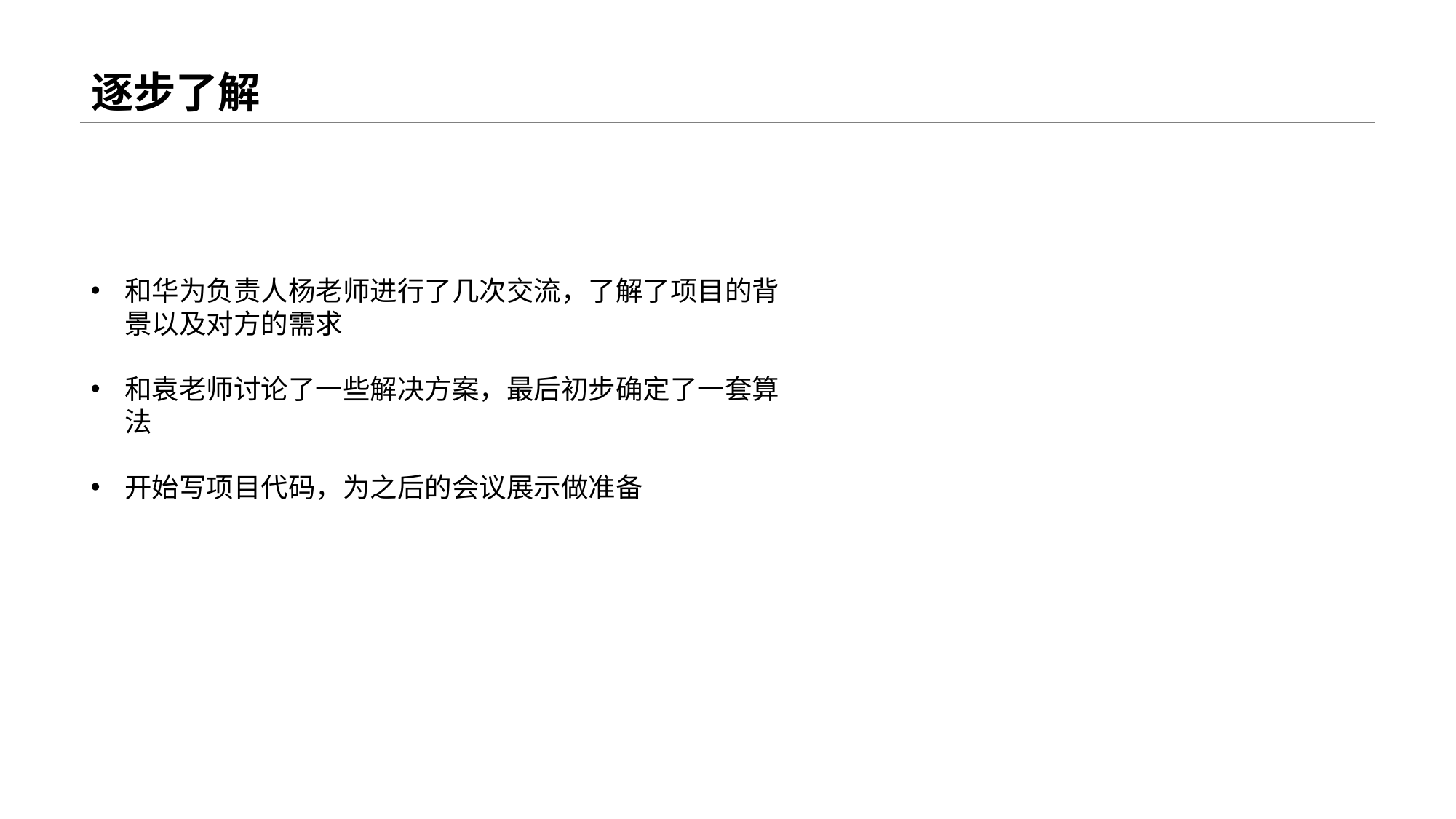

# 逐步了解
和华为负责人杨老师进行了几次交流，了解了项目的背景以及对方的需求

和袁老师讨论了一些解决方案，最后初步确定了一套算法

开始写项目代码，为之后的会议展示做准备